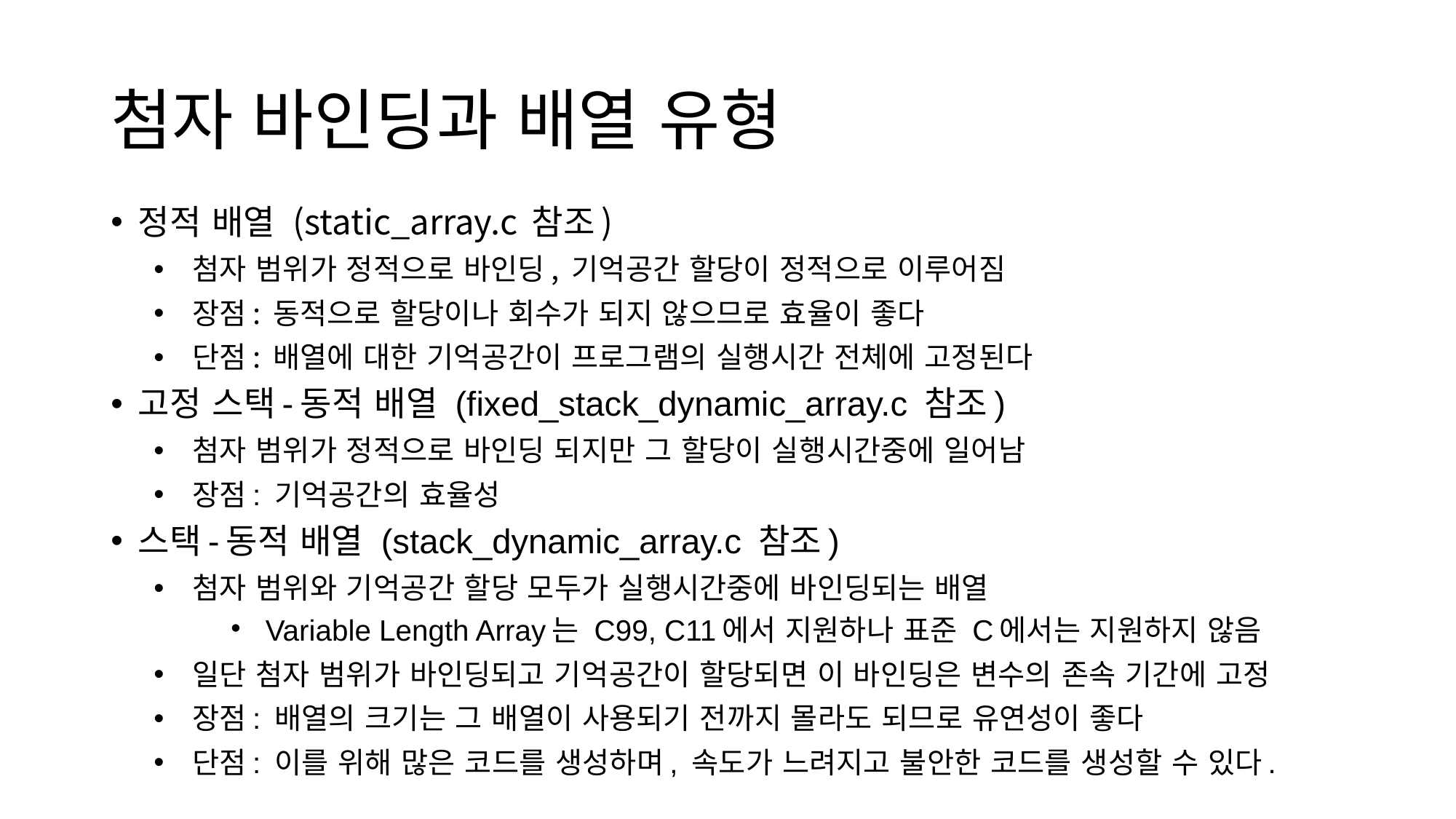

# 첨자 바인딩과 배열 유형
정적 배열 (static_array.c 참조)
첨자 범위가 정적으로 바인딩, 기억공간 할당이 정적으로 이루어짐
장점: 동적으로 할당이나 회수가 되지 않으므로 효율이 좋다
단점: 배열에 대한 기억공간이 프로그램의 실행시간 전체에 고정된다
고정 스택-동적 배열 (fixed_stack_dynamic_array.c 참조)
첨자 범위가 정적으로 바인딩 되지만 그 할당이 실행시간중에 일어남
장점: 기억공간의 효율성
스택-동적 배열 (stack_dynamic_array.c 참조)
첨자 범위와 기억공간 할당 모두가 실행시간중에 바인딩되는 배열
Variable Length Array는 C99, C11에서 지원하나 표준 C에서는 지원하지 않음
일단 첨자 범위가 바인딩되고 기억공간이 할당되면 이 바인딩은 변수의 존속 기간에 고정
장점: 배열의 크기는 그 배열이 사용되기 전까지 몰라도 되므로 유연성이 좋다
단점: 이를 위해 많은 코드를 생성하며, 속도가 느려지고 불안한 코드를 생성할 수 있다.